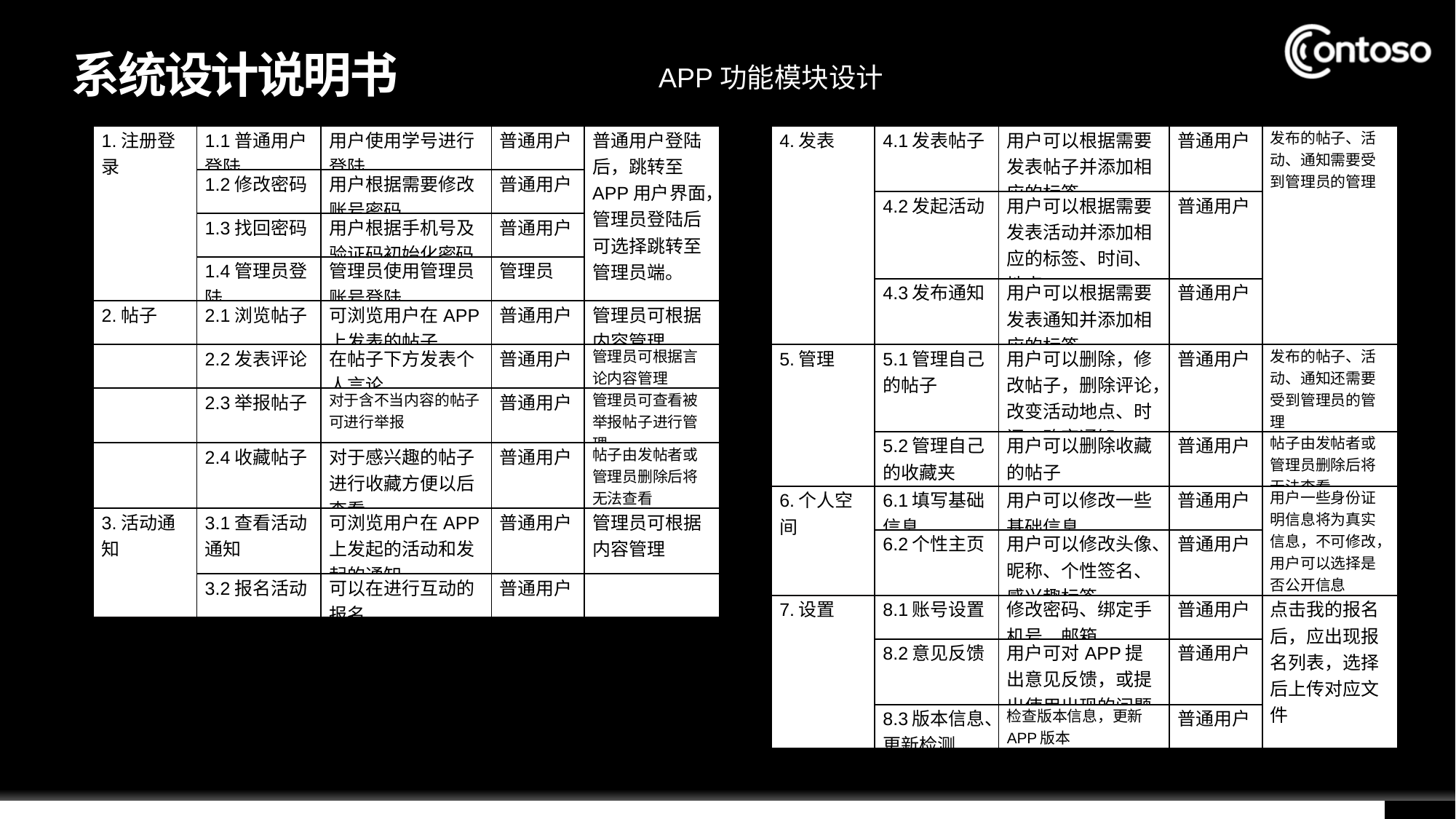

# 系统设计说明书
APP功能模块设计
| 1.注册登录 | 1.1普通用户登陆 | 用户使用学号进行登陆 | 普通用户 | 普通用户登陆后，跳转至APP用户界面，管理员登陆后可选择跳转至管理员端。 |
| --- | --- | --- | --- | --- |
|  | 1.2修改密码 | 用户根据需要修改账号密码 | 普通用户 |  |
|  | 1.3找回密码 | 用户根据手机号及验证码初始化密码 | 普通用户 |  |
|  | 1.4管理员登陆 | 管理员使用管理员账号登陆 | 管理员 |  |
| 4.发表 | 4.1发表帖子 | 用户可以根据需要发表帖子并添加相应的标签 | 普通用户 | 发布的帖子、活动、通知需要受到管理员的管理 |
| --- | --- | --- | --- | --- |
|  | 4.2发起活动 | 用户可以根据需要发表活动并添加相应的标签、时间、地点 | 普通用户 |  |
|  | 4.3发布通知 | 用户可以根据需要发表通知并添加相应的标签、 | 普通用户 |  |
| 2.帖子 | 2.1浏览帖子 | 可浏览用户在APP上发表的帖子 | 普通用户 | 管理员可根据内容管理 |
| --- | --- | --- | --- | --- |
|  | 2.2发表评论 | 在帖子下方发表个人言论 | 普通用户 | 管理员可根据言论内容管理 |
|  | 2.3举报帖子 | 对于含不当内容的帖子可进行举报 | 普通用户 | 管理员可查看被举报帖子进行管理 |
|  | 2.4收藏帖子 | 对于感兴趣的帖子进行收藏方便以后查看 | 普通用户 | 帖子由发帖者或管理员删除后将无法查看 |
| 5.管理 | 5.1管理自己的帖子 | 用户可以删除，修改帖子，删除评论，改变活动地点、时间，改变通知 | 普通用户 | 发布的帖子、活动、通知还需要受到管理员的管理 |
| --- | --- | --- | --- | --- |
|  | 5.2管理自己的收藏夹 | 用户可以删除收藏的帖子 | 普通用户 | 帖子由发帖者或管理员删除后将无法查看 |
| 6.个人空间 | 6.1填写基础信息 | 用户可以修改一些基础信息 | 普通用户 | 用户一些身份证明信息将为真实信息，不可修改，用户可以选择是否公开信息 |
|  | 6.2个性主页 | 用户可以修改头像、昵称、个性签名、感兴趣标签 | 普通用户 |  |
| 7.设置 | 8.1账号设置 | 修改密码、绑定手机号、邮箱 | 普通用户 | 点击我的报名后，应出现报名列表，选择后上传对应文件 |
|  | 8.2意见反馈 | 用户可对APP提出意见反馈，或提出使用出现的问题 | 普通用户 |  |
|  | 8.3版本信息、更新检测 | 检查版本信息，更新APP版本 | 普通用户 |  |
| 3.活动通知 | 3.1查看活动通知 | 可浏览用户在APP上发起的活动和发起的通知 | 普通用户 | 管理员可根据内容管理 |
| --- | --- | --- | --- | --- |
|  | 3.2报名活动 | 可以在进行互动的报名 | 普通用户 |  |